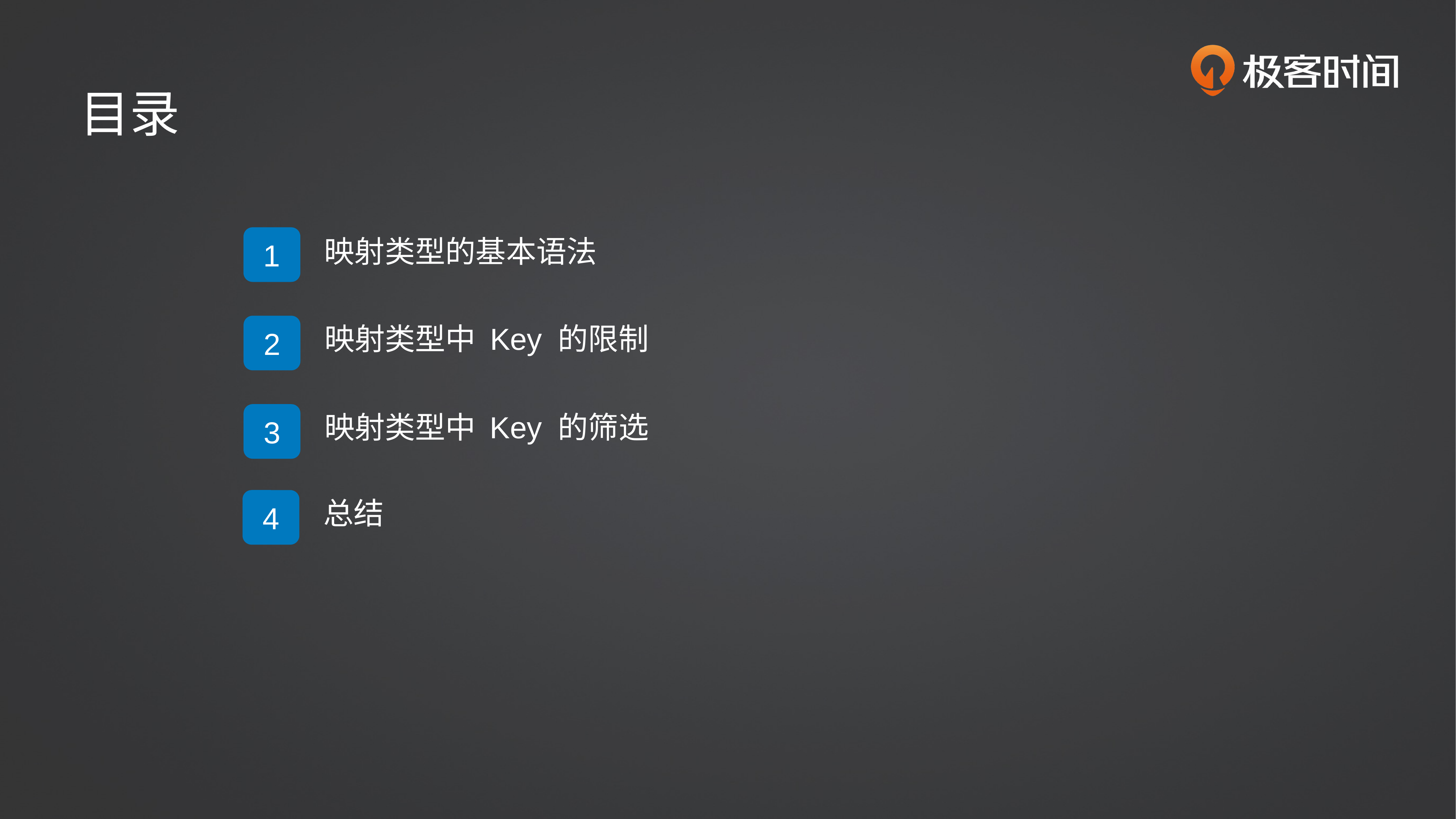

目录

1
映射类型的基本语法

2
映射类型中 Key 的限制

3
映射类型中 Key 的筛选

4
总结